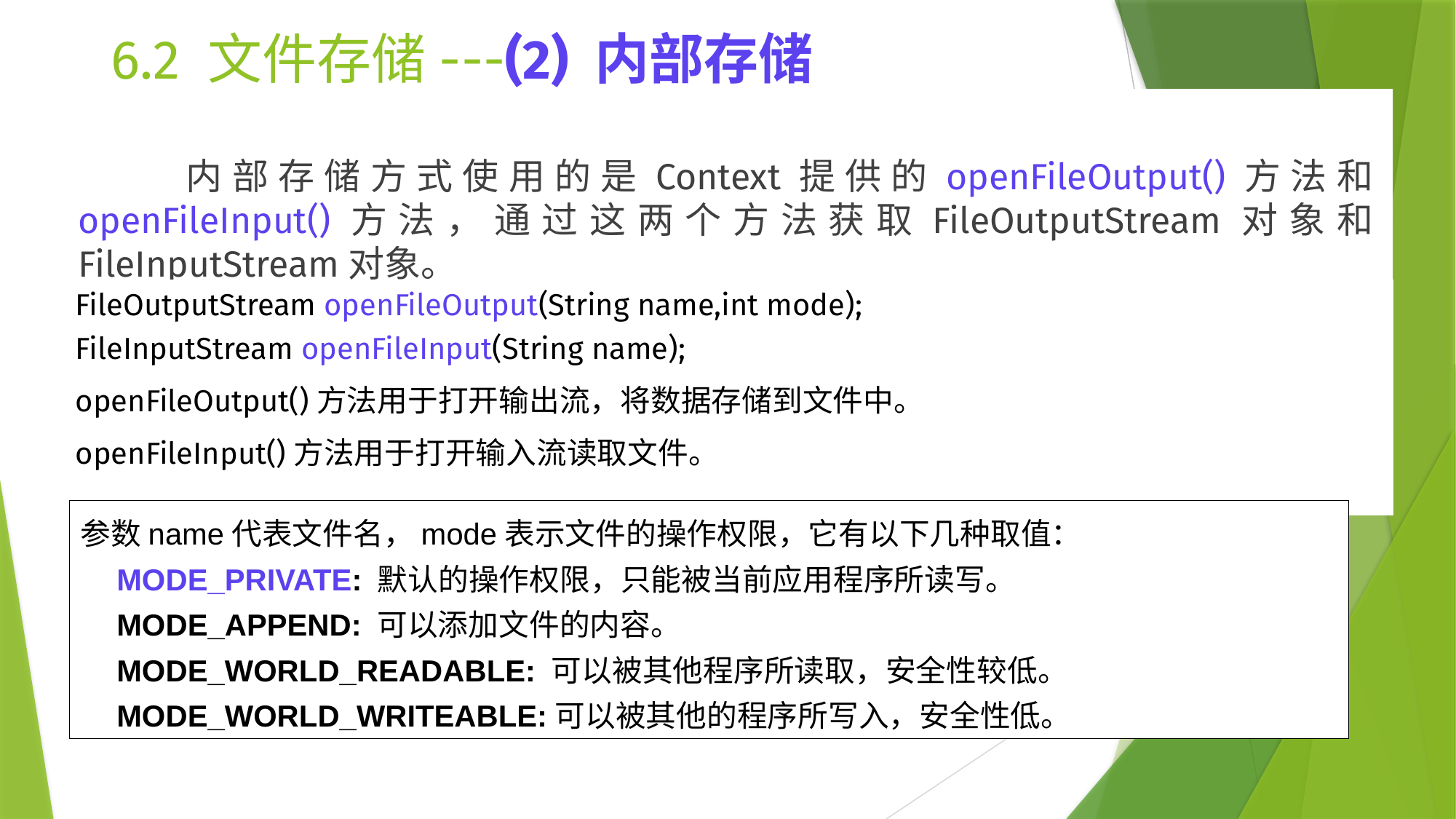

# 6.2 文件存储---(2) 内部存储

     内部存储方式使用的是Context提供的openFileOutput()方法和openFileInput()方法，通过这两个方法获取FileOutputStream对象和FileInputStream对象。

| FileOutputStream openFileOutput(String name,int mode); FileInputStream openFileInput(String name); openFileOutput()方法用于打开输出流，将数据存储到文件中。 openFileInput()方法用于打开输入流读取文件。 |
| --- |
参数name代表文件名，mode表示文件的操作权限，它有以下几种取值：
MODE_PRIVATE: 默认的操作权限，只能被当前应用程序所读写。
MODE_APPEND: 可以添加文件的内容。
MODE_WORLD_READABLE: 可以被其他程序所读取，安全性较低。
MODE_WORLD_WRITEABLE:可以被其他的程序所写入，安全性低。